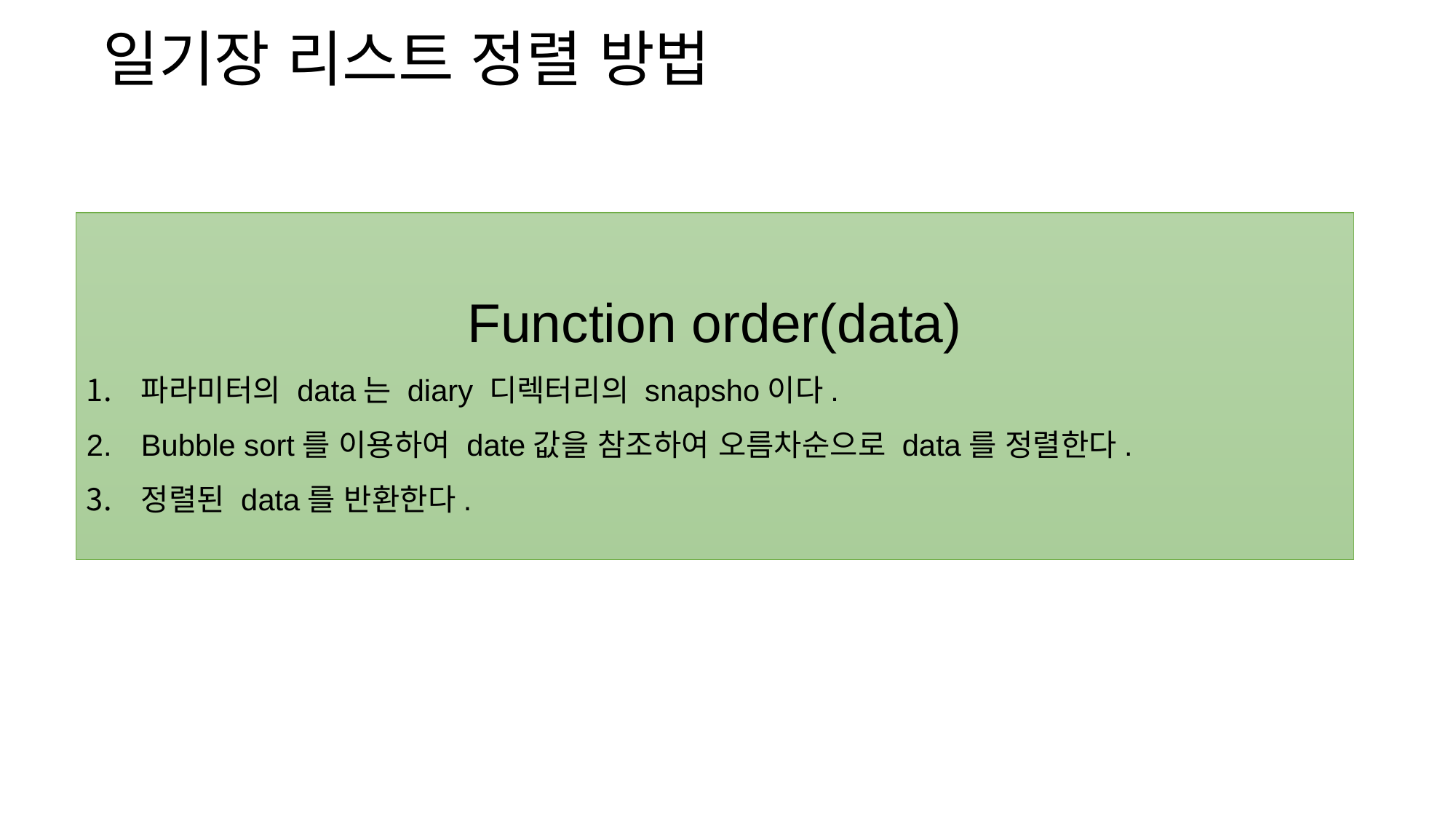

일기장 리스트 정렬 방법
Function order(data)
파라미터의 data는 diary 디렉터리의 snapsho이다.
Bubble sort를 이용하여 date값을 참조하여 오름차순으로 data를 정렬한다.
정렬된 data를 반환한다.